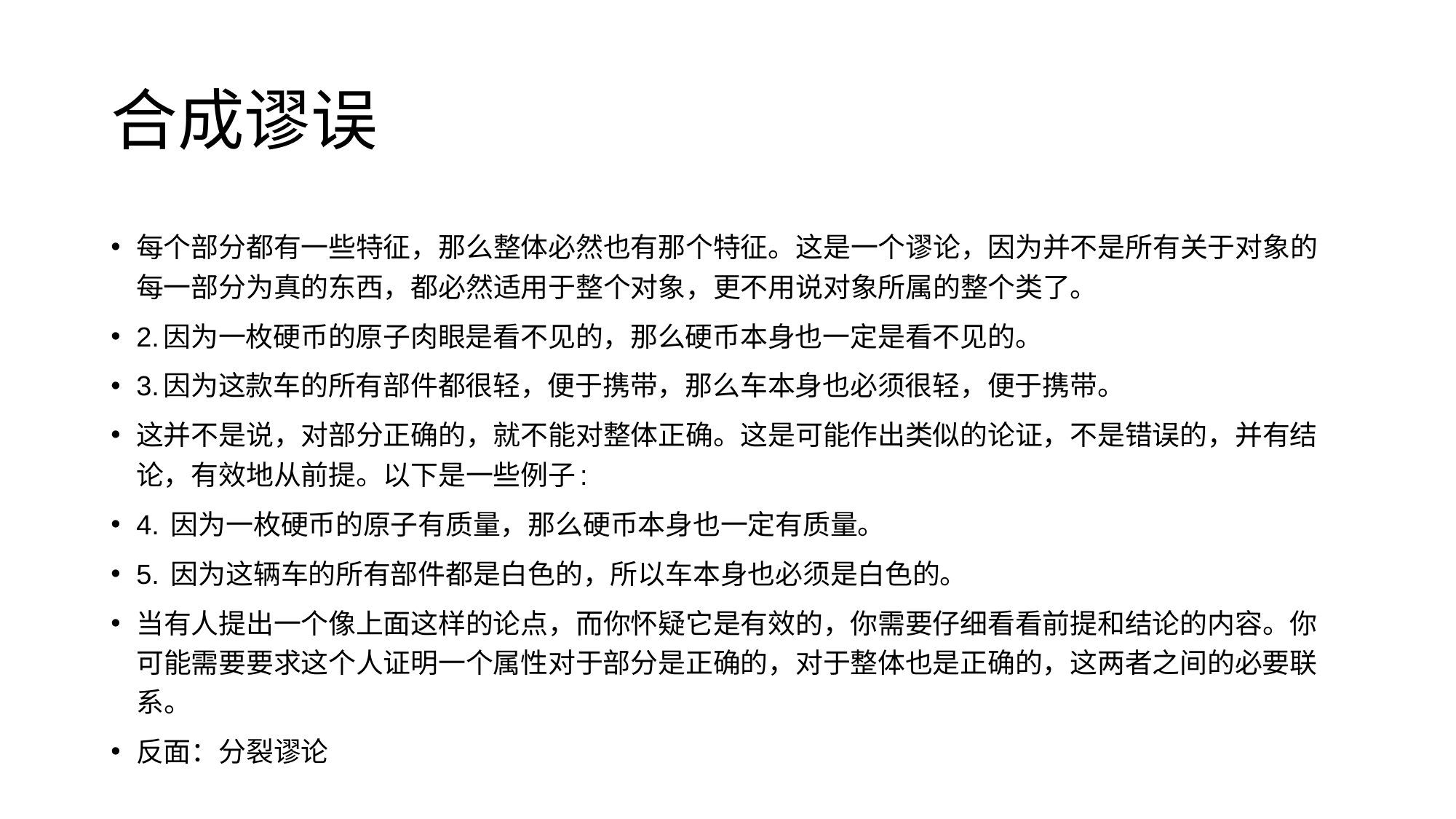

# 合成谬误
每个部分都有一些特征，那么整体必然也有那个特征。这是一个谬论，因为并不是所有关于对象的每一部分为真的东西，都必然适用于整个对象，更不用说对象所属的整个类了。
2.因为一枚硬币的原子肉眼是看不见的，那么硬币本身也一定是看不见的。
3.因为这款车的所有部件都很轻，便于携带，那么车本身也必须很轻，便于携带。
这并不是说，对部分正确的，就不能对整体正确。这是可能作出类似的论证，不是错误的，并有结论，有效地从前提。以下是一些例子:
4. 因为一枚硬币的原子有质量，那么硬币本身也一定有质量。
5. 因为这辆车的所有部件都是白色的，所以车本身也必须是白色的。
当有人提出一个像上面这样的论点，而你怀疑它是有效的，你需要仔细看看前提和结论的内容。你可能需要要求这个人证明一个属性对于部分是正确的，对于整体也是正确的，这两者之间的必要联系。
反面：分裂谬论